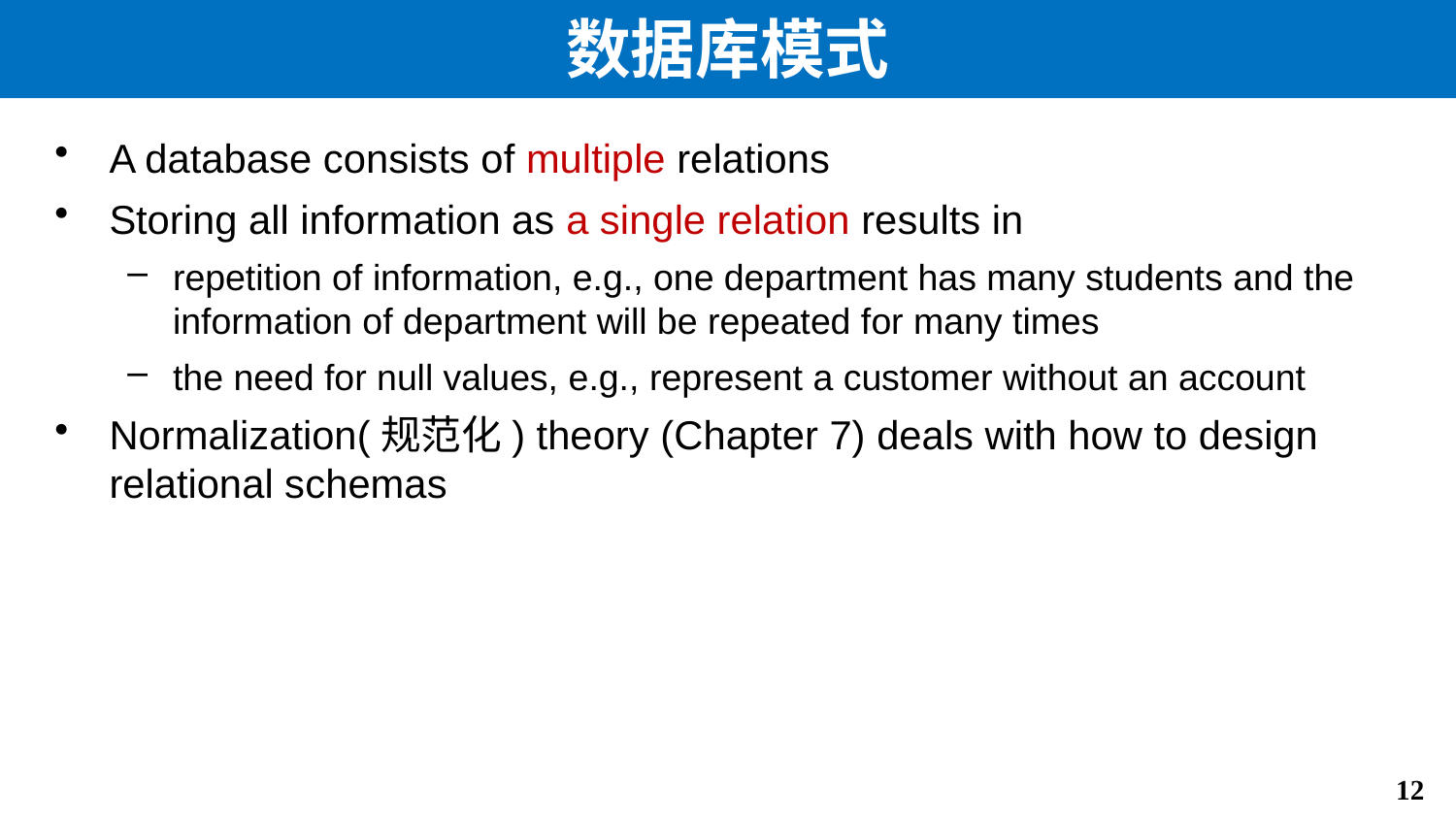

# 数据库模式
A database consists of multiple relations
Storing all information as a single relation results in
repetition of information, e.g., one department has many students and the information of department will be repeated for many times
the need for null values, e.g., represent a customer without an account
Normalization(规范化) theory (Chapter 7) deals with how to design relational schemas